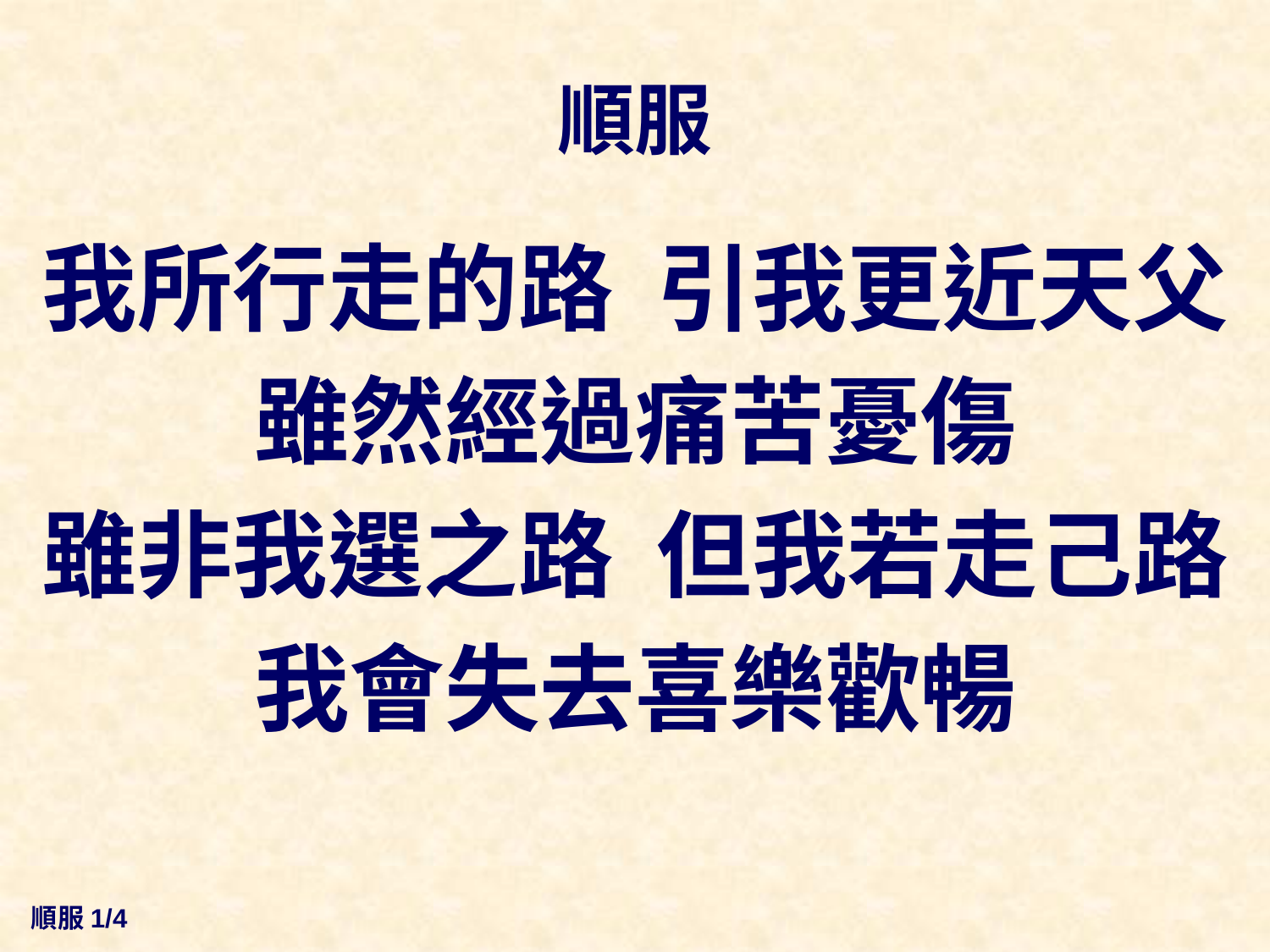

# 順服
我所行走的路  引我更近天父
雖然經過痛苦憂傷
雖非我選之路  但我若走己路
我會失去喜樂歡暢
順服1/4